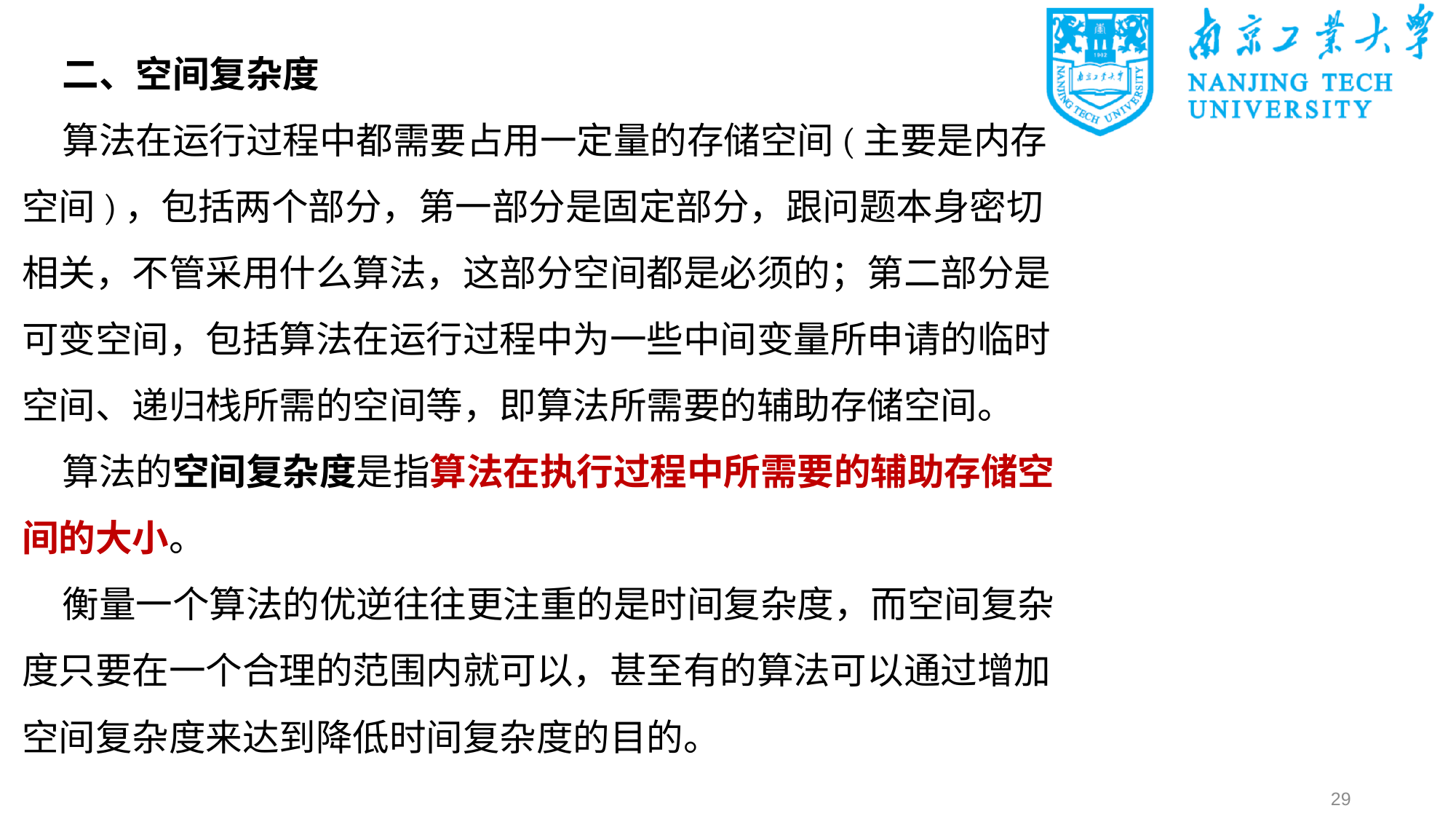

二、空间复杂度
算法在运行过程中都需要占用一定量的存储空间(主要是内存空间)，包括两个部分，第一部分是固定部分，跟问题本身密切相关，不管采用什么算法，这部分空间都是必须的；第二部分是可变空间，包括算法在运行过程中为一些中间变量所申请的临时空间、递归栈所需的空间等，即算法所需要的辅助存储空间。
算法的空间复杂度是指算法在执行过程中所需要的辅助存储空间的大小。
衡量一个算法的优逆往往更注重的是时间复杂度，而空间复杂度只要在一个合理的范围内就可以，甚至有的算法可以通过增加空间复杂度来达到降低时间复杂度的目的。
29